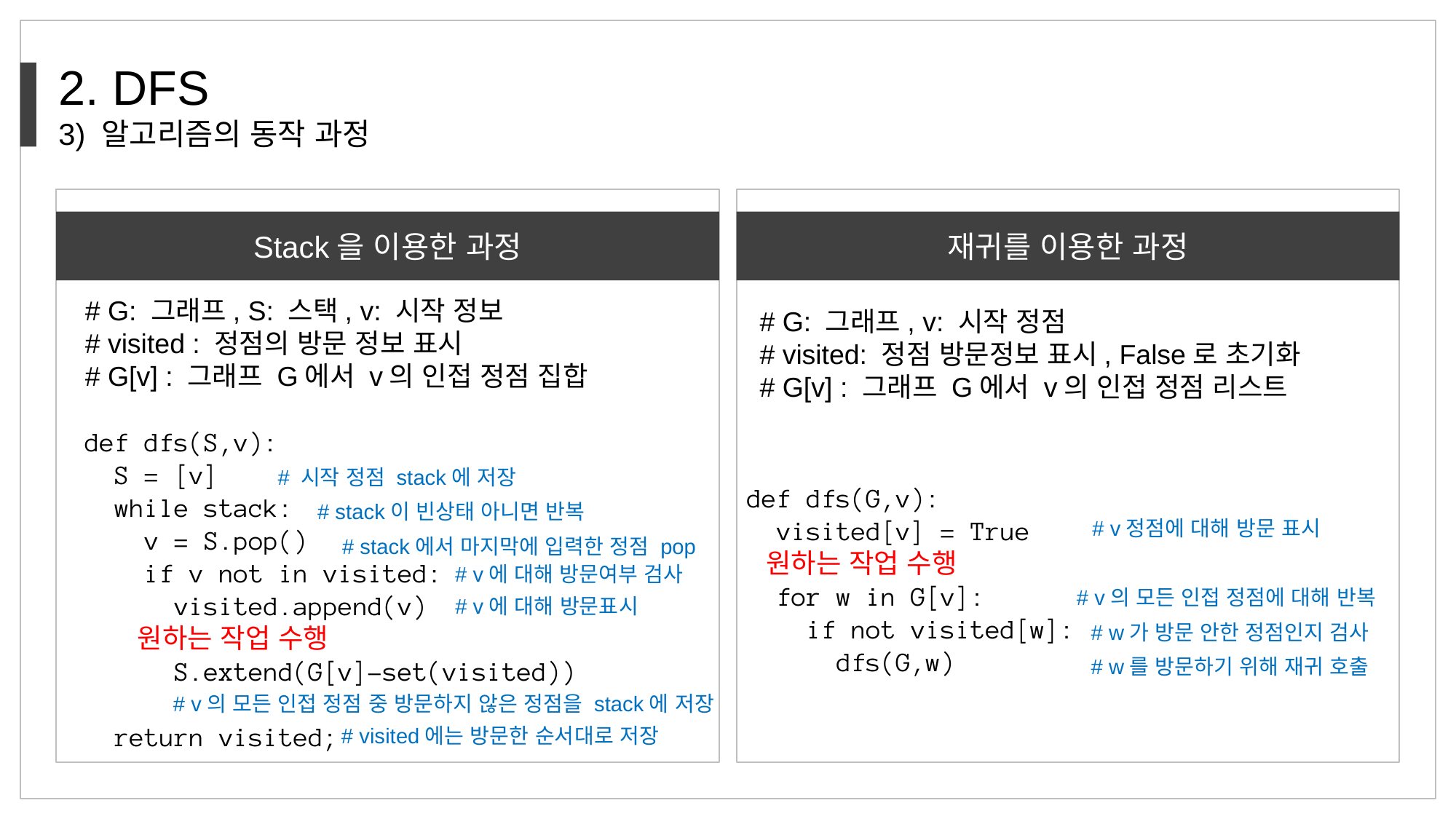

2. DFS
3) 알고리즘의 동작 과정

Stack을 이용한 과정
재귀를 이용한 과정
# G: 그래프, S: 스택, v: 시작 정보
# visited : 정점의 방문 정보 표시
# G[v] : 그래프 G에서 v의 인접 정점 집합

def dfs(S,v):
  S = [v]
  while stack:
    v = S.pop()
    if v not in visited:
      visited.append(v)
      원하는 작업 수행
      S.extend(G[v]-set(visited))

  return visited;
# G: 그래프, v: 시작 정점
# visited: 정점 방문정보 표시, False로 초기화
# G[v] : 그래프 G에서 v의 인접 정점 리스트
# 시작 정점 stack에 저장
def dfs(G,v):
  visited[v] = True
  원하는 작업 수행
  for w in G[v]:
    if not visited[w]:
      dfs(G,w)
# stack이 빈상태 아니면 반복
# v정점에 대해 방문 표시
# stack에서 마지막에 입력한 정점 pop
# v에 대해 방문여부 검사
# v의 모든 인접 정점에 대해 반복
# v에 대해 방문표시
# w가 방문 안한 정점인지 검사
# w를 방문하기 위해 재귀 호출
# v의 모든 인접 정점 중 방문하지 않은 정점을 stack에 저장
# visited에는 방문한 순서대로 저장